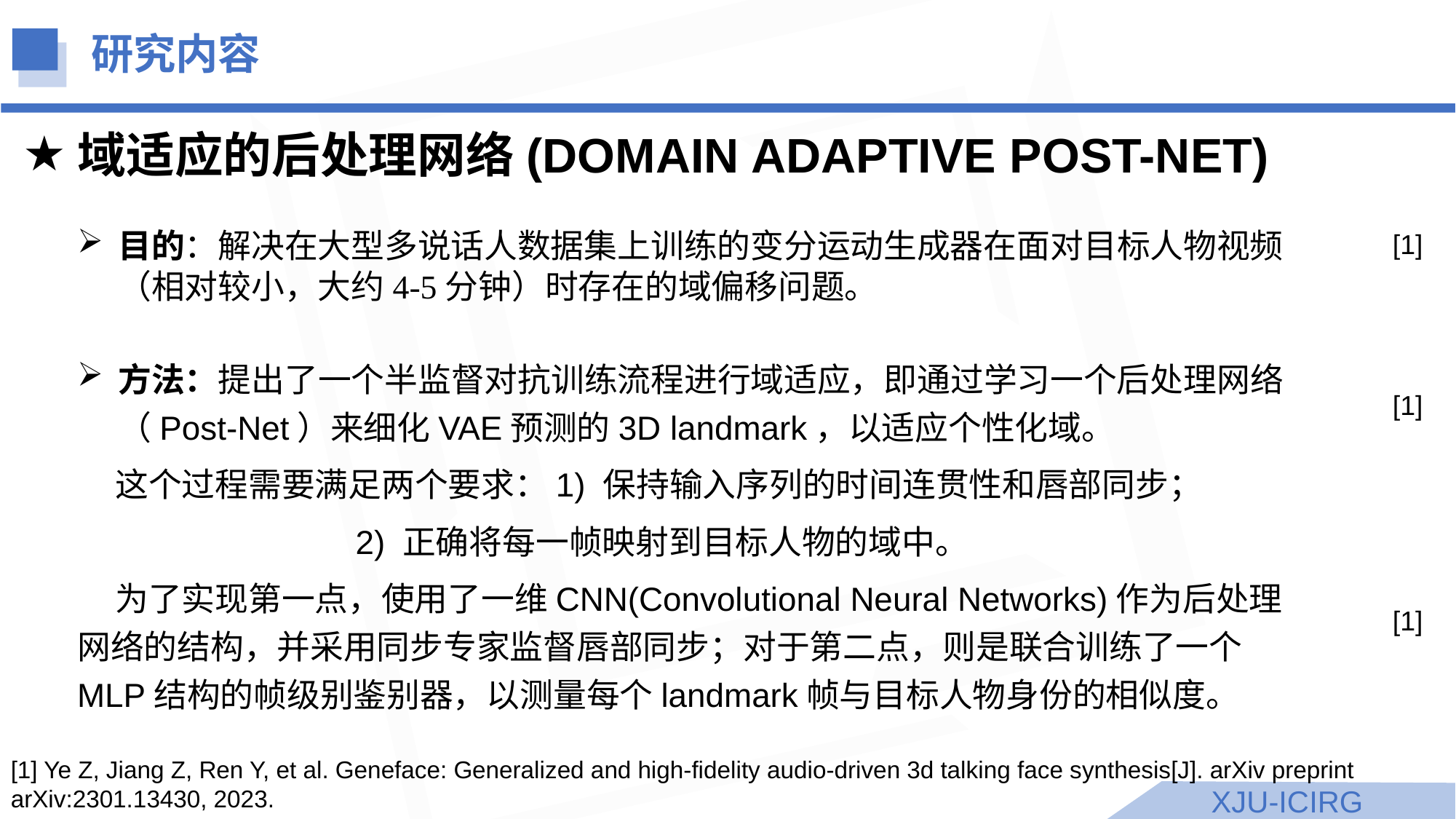

研究内容

域适应的后处理网络(DOMAIN ADAPTIVE POST-NET)
目的：解决在大型多说话人数据集上训练的变分运动生成器在面对目标人物视频（相对较小，大约4-5分钟）时存在的域偏移问题。
[1]
方法：提出了一个半监督对抗训练流程进行域适应，即通过学习一个后处理网络（Post-Net）来细化VAE预测的3D landmark，以适应个性化域。
    这个过程需要满足两个要求：1) 保持输入序列的时间连贯性和唇部同步；
                              2) 正确将每一帧映射到目标人物的域中。
    为了实现第一点，使用了一维CNN(Convolutional Neural Networks)作为后处理网络的结构，并采用同步专家监督唇部同步；对于第二点，则是联合训练了一个MLP结构的帧级别鉴别器，以测量每个landmark帧与目标人物身份的相似度。
[1]
[1]
[1] Ye Z, Jiang Z, Ren Y, et al. Geneface: Generalized and high-fidelity audio-driven 3d talking face synthesis[J]. arXiv preprint arXiv:2301.13430, 2023.
XJU-ICIRG